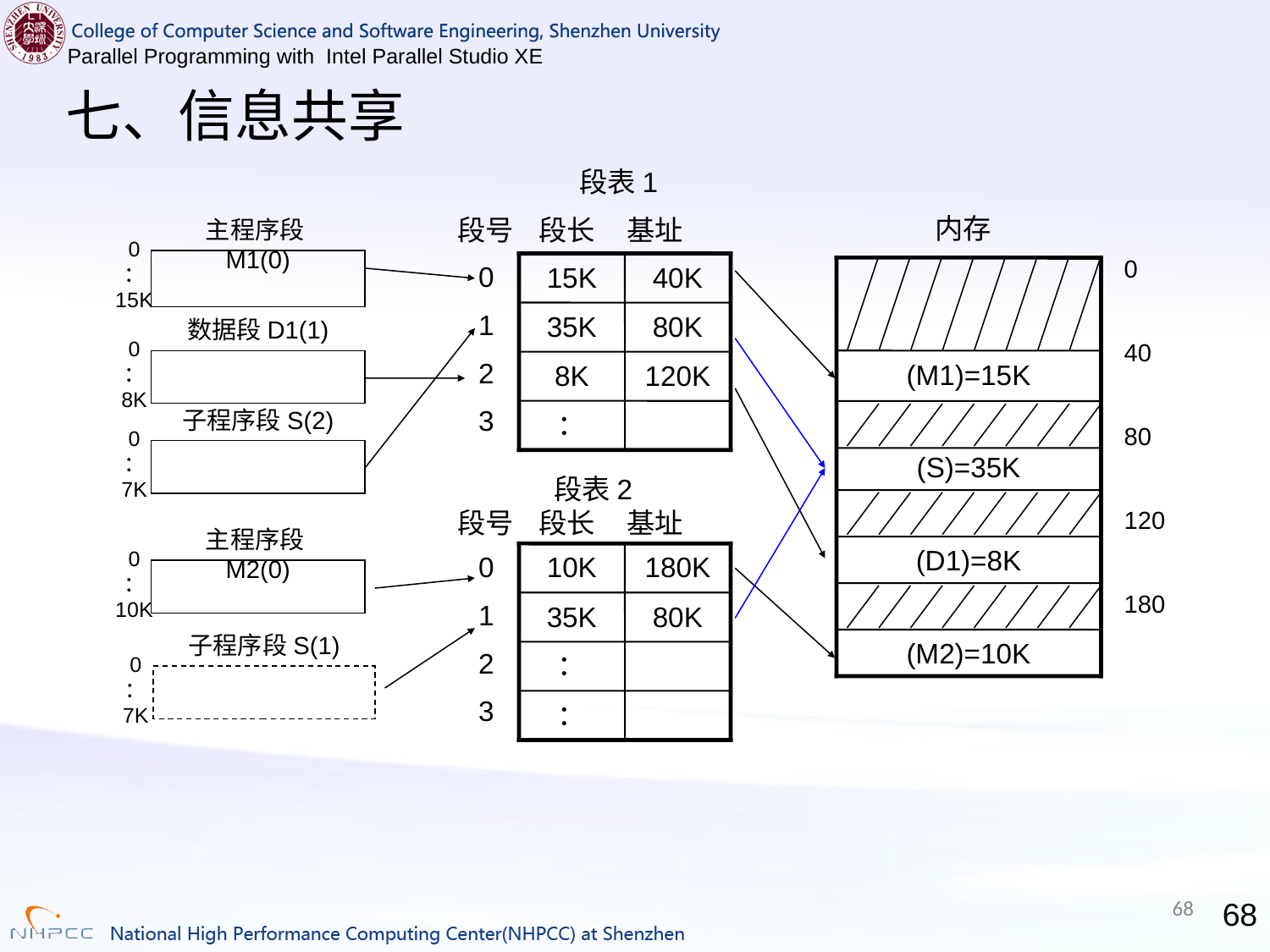

# 七、信息共享
       段表1
段号    段长     基址
0
1
2
3
15K

40K

35K

80K
8K

120K
：

内存
0

40

80

120

180

(M1)=15K

(S)=35K

(D1)=8K

(M2)=10K

主程序段M1(0)

0
：
15K

数据段D1(1)
0
：
8K

子程序段S(2)
0
：
7K

段表2
段号    段长     基址
0
1
2
3
10K

180K

35K

80K
：

：

主程序段M2(0)
0
：
10K

子程序段S(1)

0
：
7K

68
68